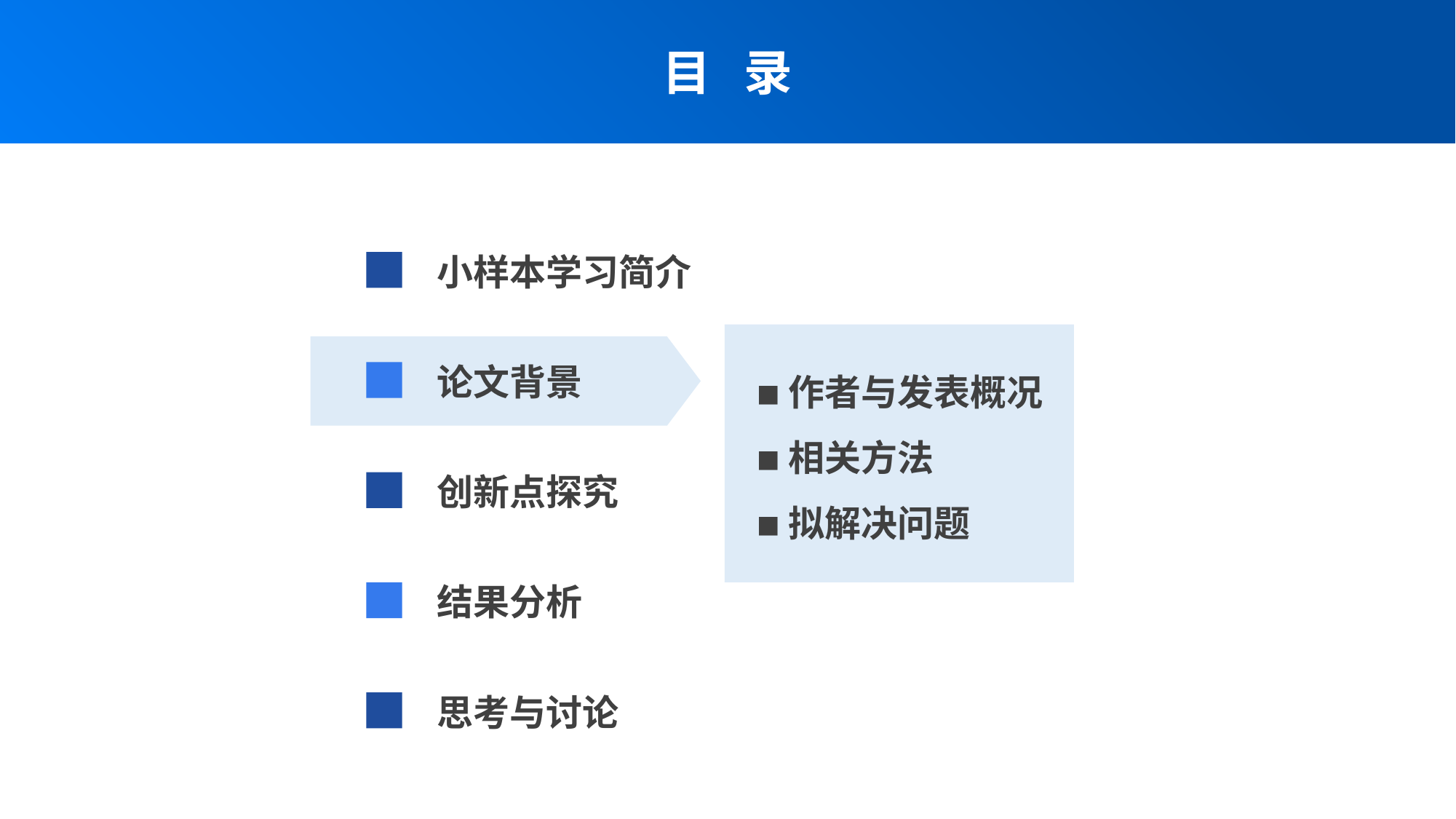

目   录

小样本学习简介

◼︎作者与发表概况
◼︎相关方法
◼︎拟解决问题

论文背景

创新点探究

结果分析

思考与讨论